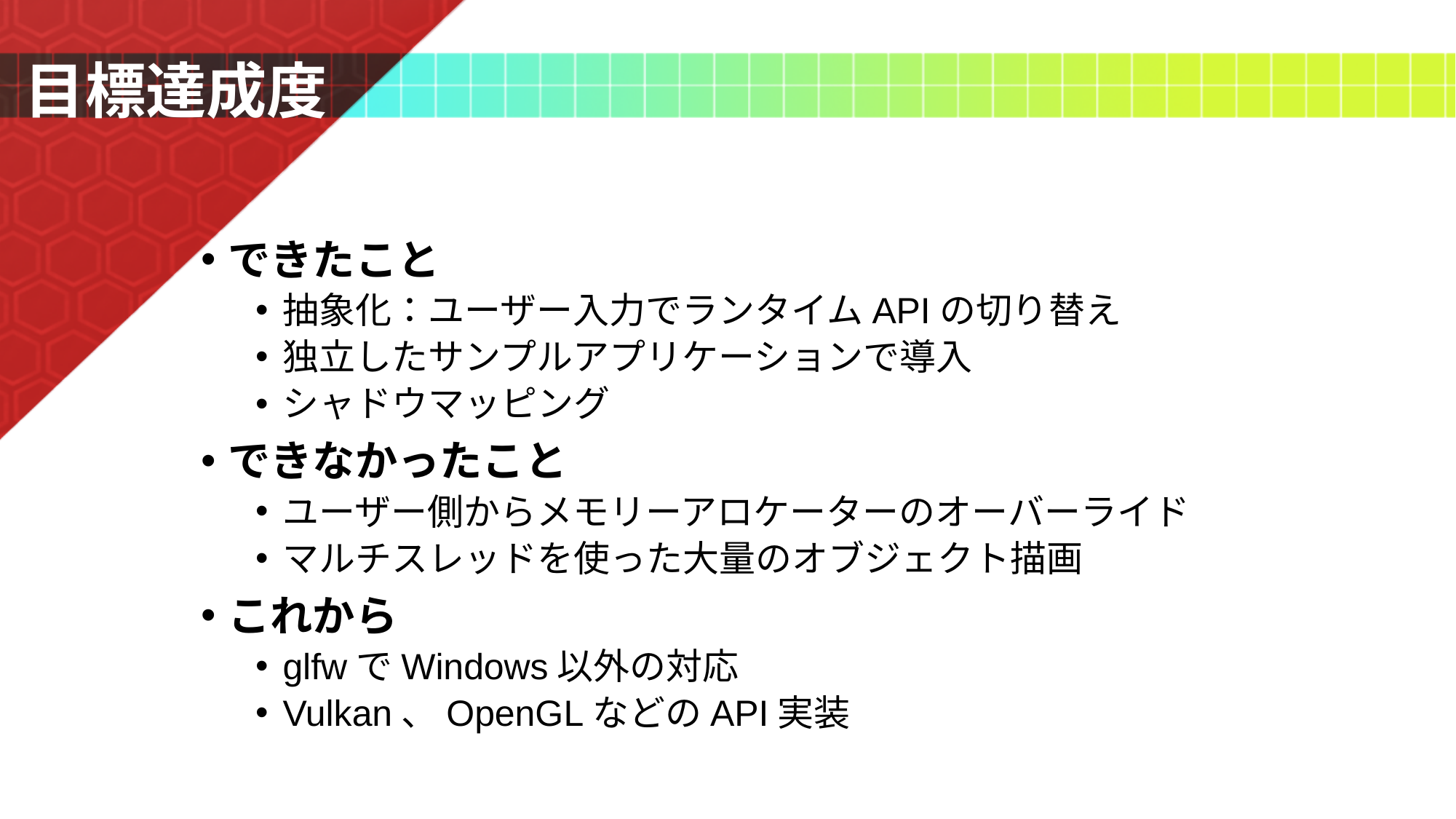

# 目標達成度
できたこと
抽象化：ユーザー入力でランタイムAPIの切り替え
独立したサンプルアプリケーションで導入
シャドウマッピング
できなかったこと
ユーザー側からメモリーアロケーターのオーバーライド
マルチスレッドを使った大量のオブジェクト描画
これから
glfwでWindows以外の対応
Vulkan、OpenGLなどのAPI実装